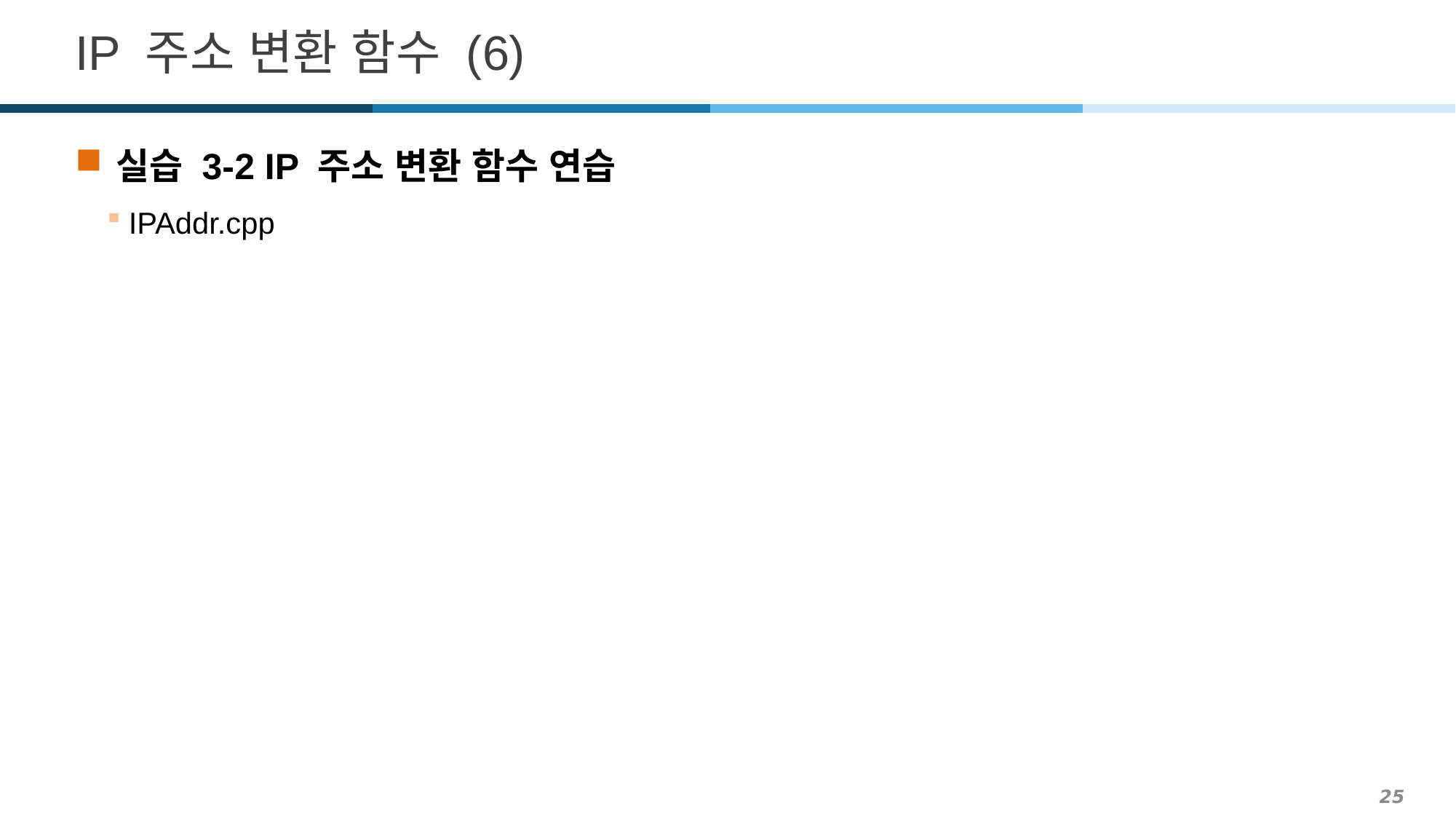

# IP 주소 변환 함수 (6)
실습 3-2 IP 주소 변환 함수 연습
IPAddr.cpp